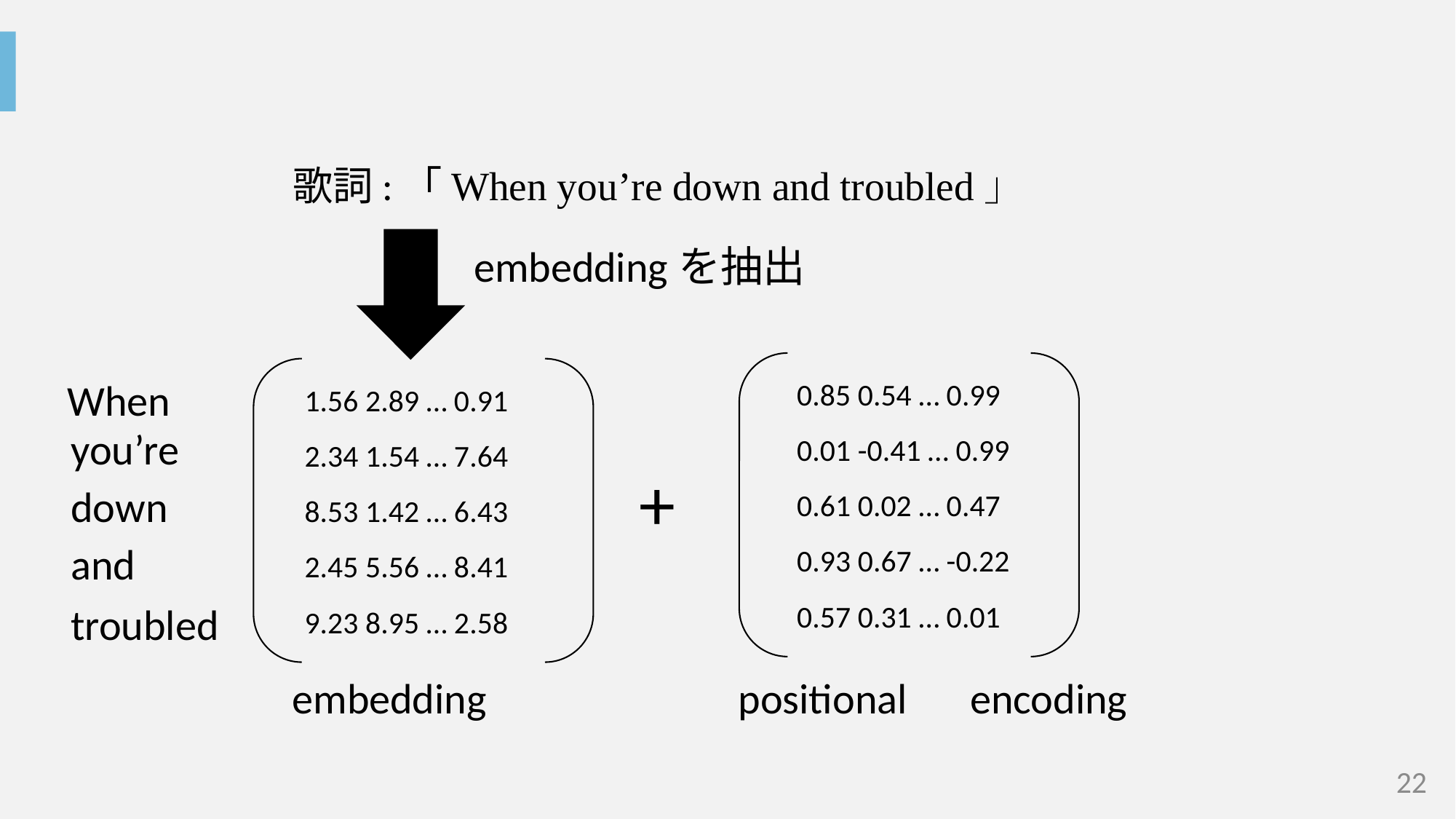

歌詞:「When you’re down and troubled」

When
you’re
down
and
troubled
1.56 2.89 … 0.91

2.34 1.54 … 7.64

8.53 1.42 … 6.43

2.45 5.56 … 8.41

9.23 8.95 … 2.58
embedding
+
0.85 0.54 … 0.99

0.01 -0.41 … 0.99

0.61 0.02 … 0.47

0.93 0.67 … -0.22

0.57 0.31 … 0.01
positional　encoding
embeddingを抽出
22